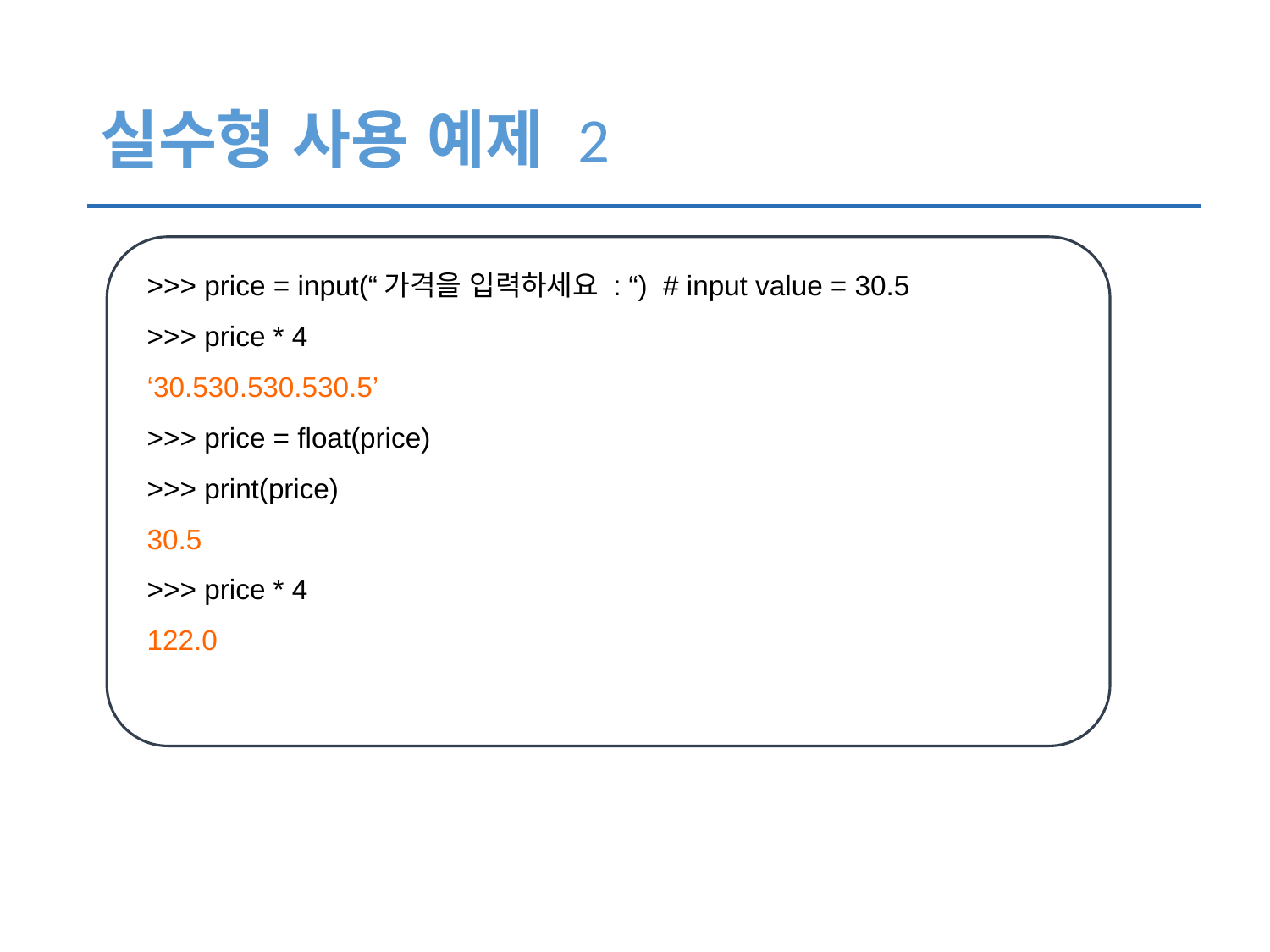

# 실수형 사용 예제 2

>>> price = input(“가격을 입력하세요 : “)  # input value = 30.5
>>> price * 4
‘30.530.530.530.5’
>>> price = float(price)
>>> print(price)
30.5
>>> price * 4
122.0